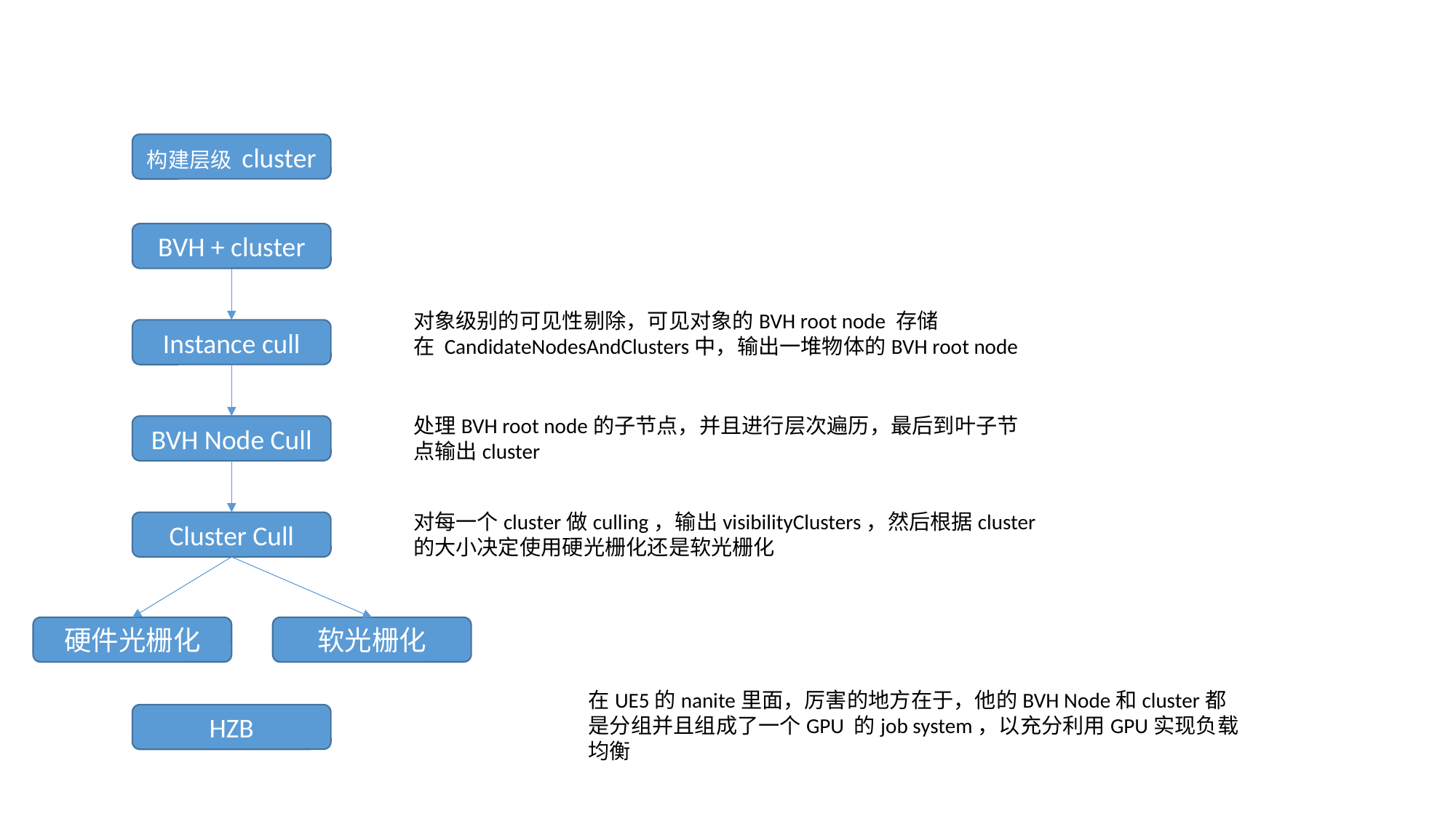

构建层级 cluster
BVH + cluster
对象级别的可见性剔除，可见对象的BVH root node 存储在 CandidateNodesAndClusters中，输出一堆物体的BVH root node
Instance cull
处理BVH root node的子节点，并且进行层次遍历，最后到叶子节点输出cluster
BVH Node Cull
对每一个cluster做culling，输出visibilityClusters，然后根据cluster的大小决定使用硬光栅化还是软光栅化
Cluster Cull
硬件光栅化
软光栅化
在UE5的nanite里面，厉害的地方在于，他的BVH Node和cluster都是分组并且组成了一个GPU 的job system，以充分利用GPU实现负载均衡
HZB